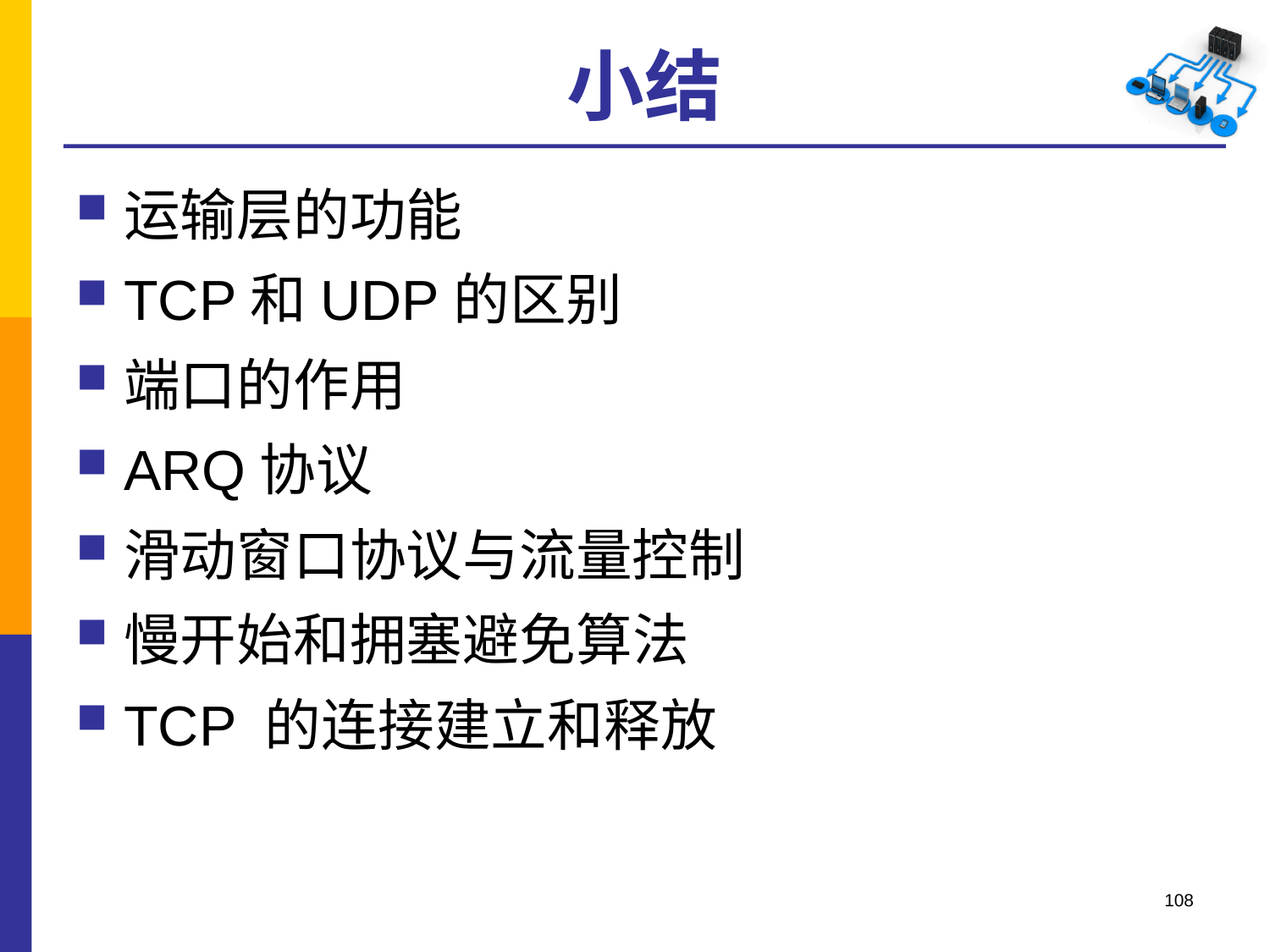

# 小结
运输层的功能
TCP和UDP的区别
端口的作用
ARQ协议
滑动窗口协议与流量控制
慢开始和拥塞避免算法
TCP 的连接建立和释放
108